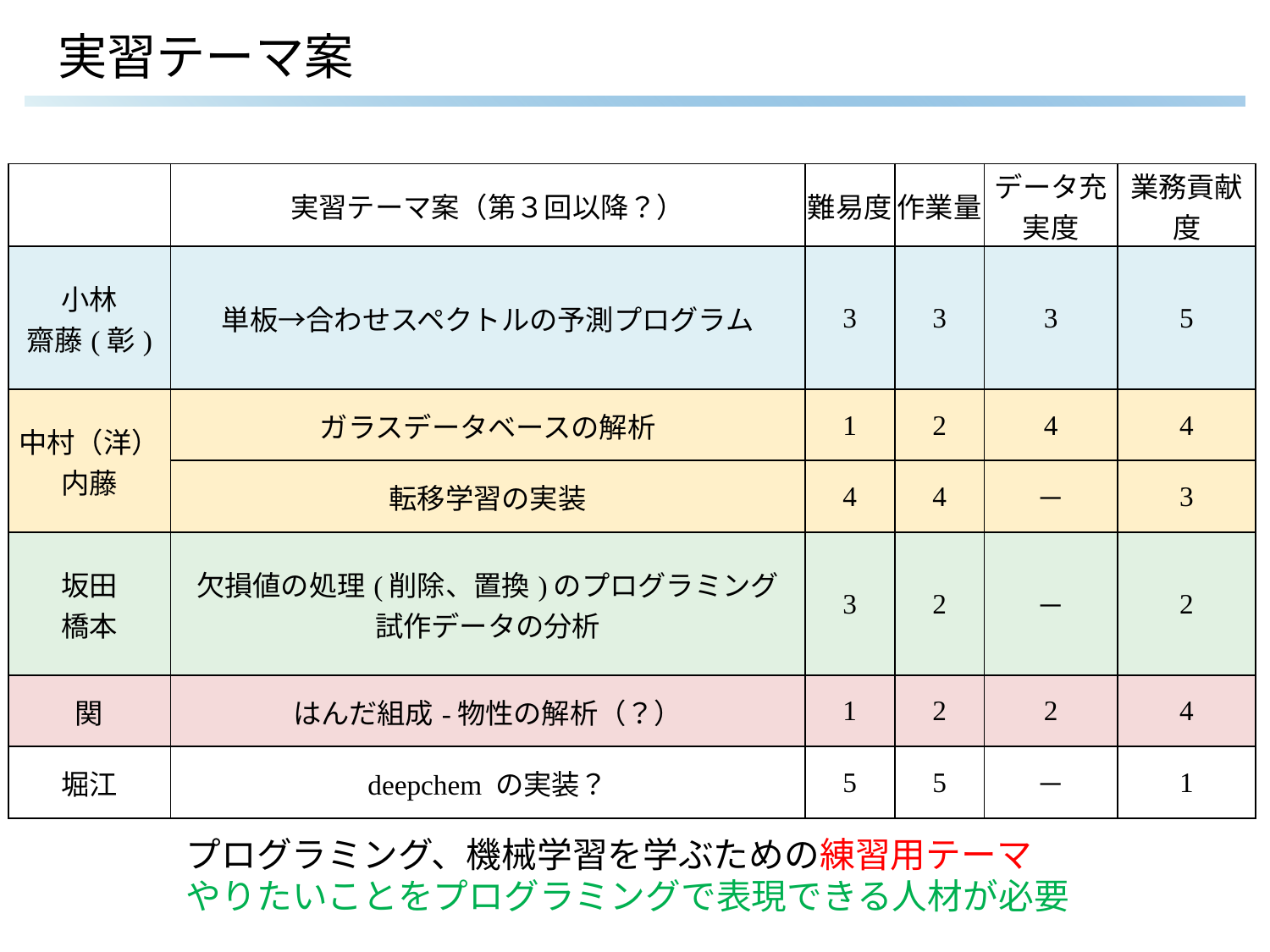

# 実習テーマ案
|  | 実習テーマ案（第３回以降？） | 難易度 | 作業量 | データ充実度 | 業務貢献度 |
| --- | --- | --- | --- | --- | --- |
| 小林 齋藤(彰) | 単板→合わせスペクトルの予測プログラム | 3 | 3 | 3 | 5 |
| 中村（洋） 内藤 | ガラスデータベースの解析 | 1 | 2 | 4 | 4 |
|  | 転移学習の実装 | 4 | 4 | － | 3 |
| 坂田 橋本 | 欠損値の処理(削除、置換)のプログラミング 試作データの分析 | 3 | 2 | － | 2 |
| 関 | はんだ組成-物性の解析（？） | 1 | 2 | 2 | 4 |
| 堀江 | deepchem の実装？ | 5 | 5 | － | 1 |
プログラミング、機械学習を学ぶための練習用テーマ
やりたいことをプログラミングで表現できる人材が必要